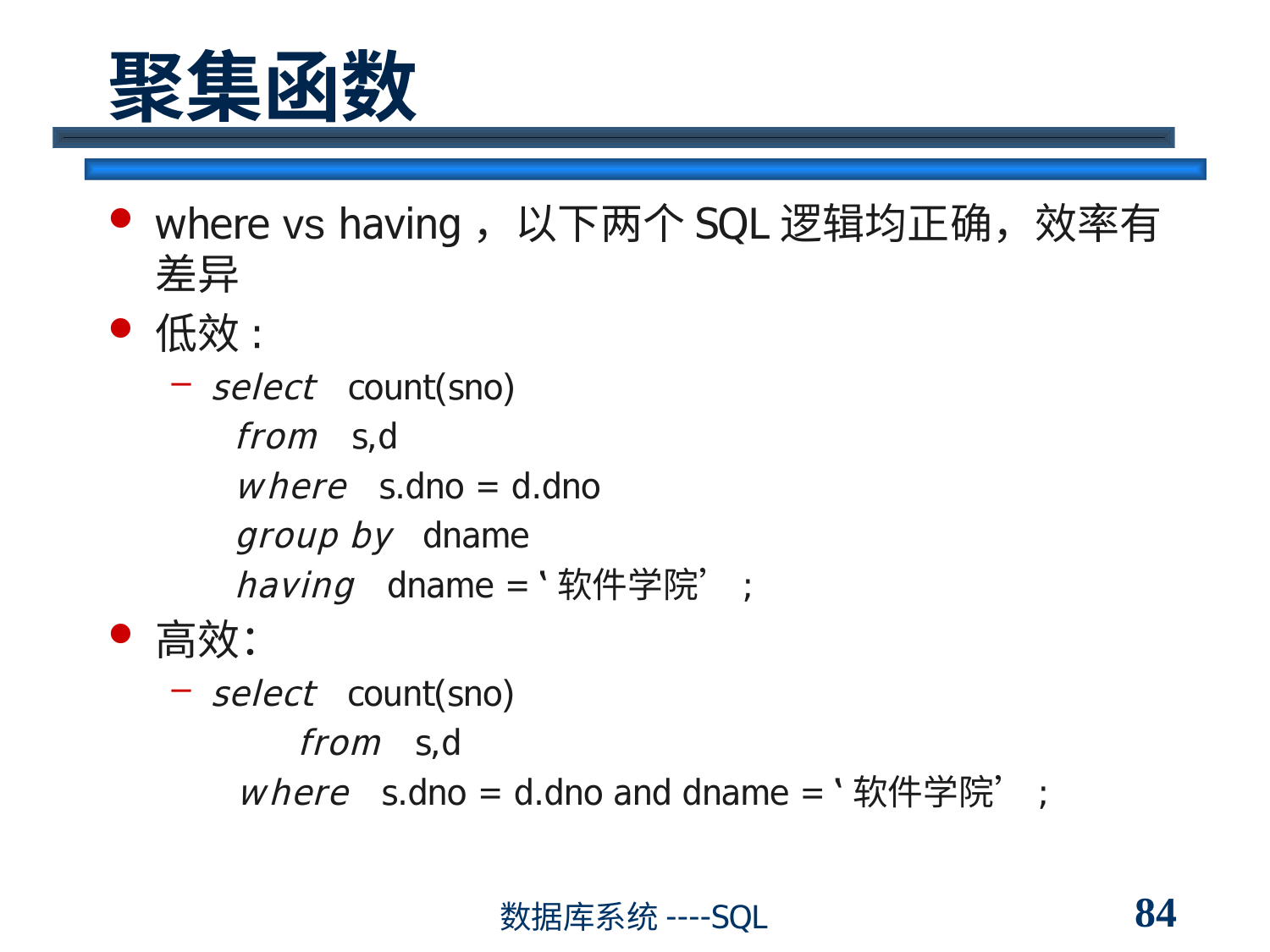

# 聚集函数
where vs having，以下两个SQL逻辑均正确，效率有差异
低效:
select   count(sno)
from   s,d
where   s.dno = d.dno
group by   dname
having   dname = ‘软件学院’;
高效：
select   count(sno)
	from   s,d
      where   s.dno = d.dno and dname = ‘软件学院’;

84
数据库系统----SQL